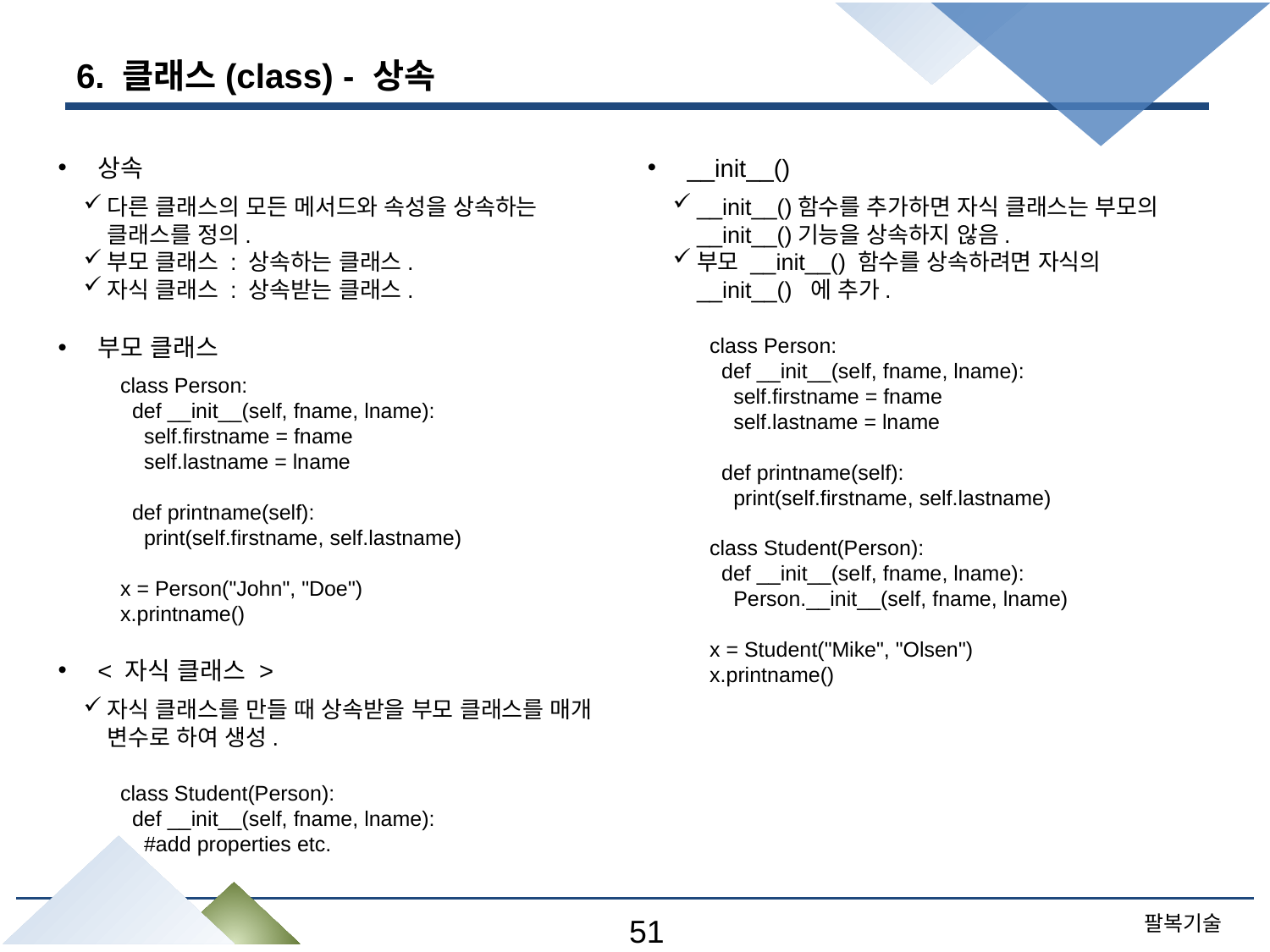

# 6. 클래스(class) - 상속
상속
다른 클래스의 모든 메서드와 속성을 상속하는 클래스를 정의.
부모 클래스 : 상속하는 클래스.
자식 클래스 : 상속받는 클래스.

부모 클래스
class Person:
  def __init__(self, fname, lname):
    self.firstname = fname
    self.lastname = lname

  def printname(self):
    print(self.firstname, self.lastname)

x = Person("John", "Doe")
x.printname()

< 자식 클래스 >
자식 클래스를 만들 때 상속받을 부모 클래스를 매개 변수로 하여 생성.

class Student(Person):
  def __init__(self, fname, lname):
    #add properties etc.
__init__()
__init__()함수를 추가하면 자식 클래스는 부모의 __init__()기능을 상속하지 않음.
부모 __init__() 함수를 상속하려면 자식의 __init__()  에 추가.

class Person:
  def __init__(self, fname, lname):
    self.firstname = fname
    self.lastname = lname

  def printname(self):
    print(self.firstname, self.lastname)

class Student(Person):
  def __init__(self, fname, lname):
    Person.__init__(self, fname, lname)

x = Student("Mike", "Olsen")
x.printname()

51